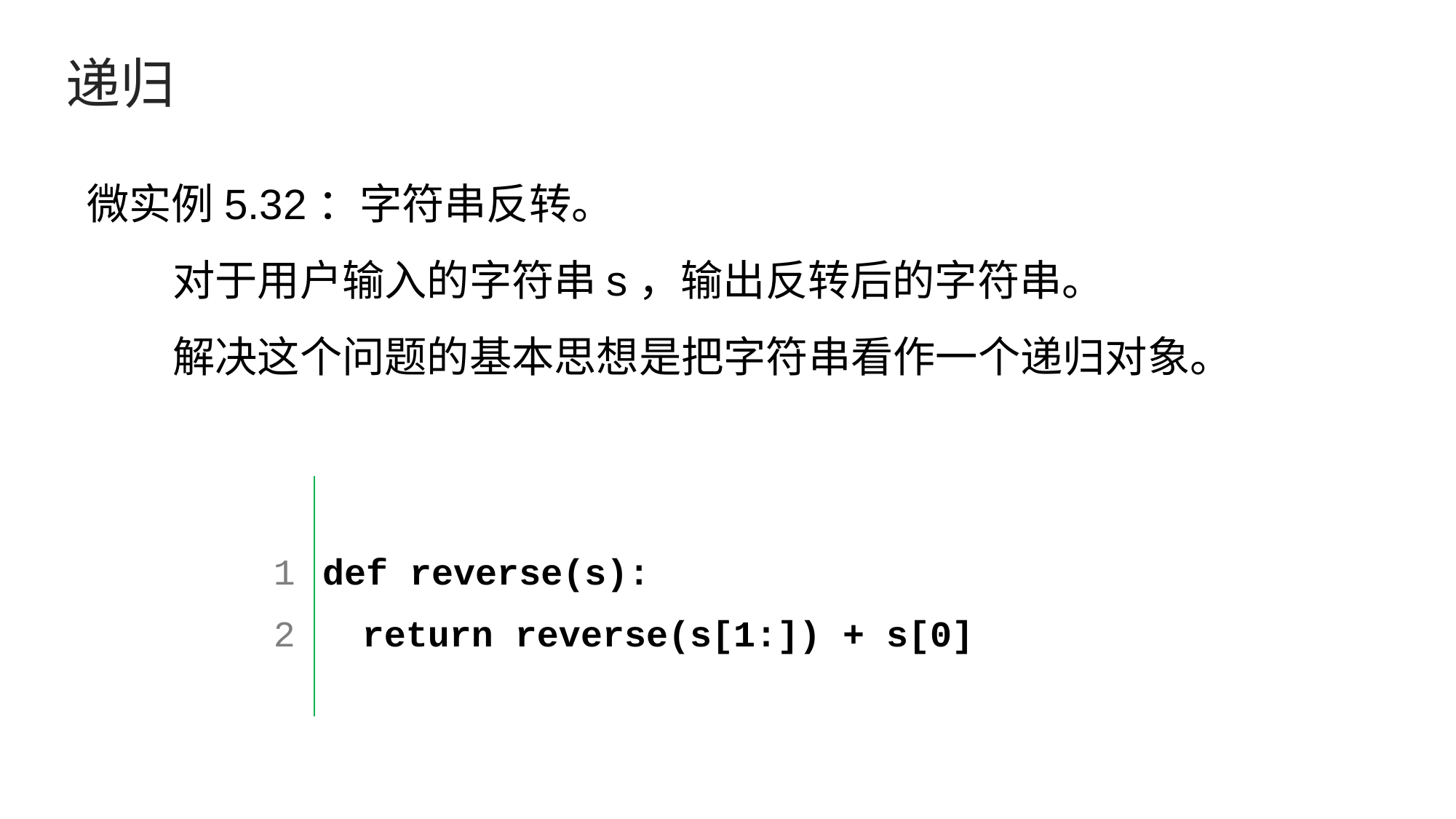

# 递归
微实例5.32：字符串反转。
        对于用户输入的字符串s，输出反转后的字符串。
        解决这个问题的基本思想是把字符串看作一个递归对象。
|  |  |
| --- | --- |
| 1 2 | def reverse(s): return reverse(s[1:]) + s[0] |
|  |  |